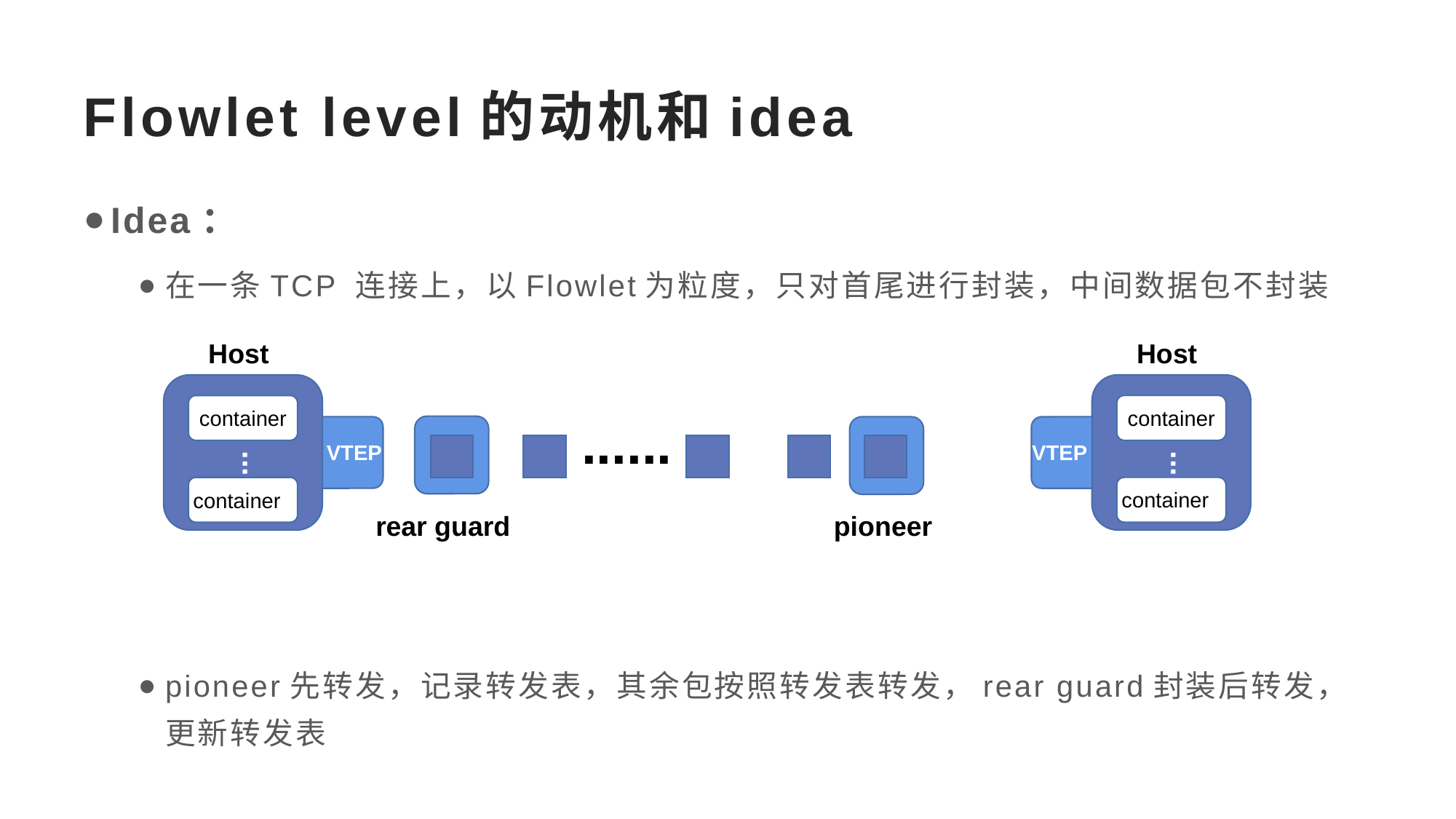

# Flowlet level的动机和idea
Idea：
在一条TCP 连接上，以Flowlet为粒度，只对首尾进行封装，中间数据包不封装

pioneer先转发，记录转发表，其余包按照转发表转发，rear guard封装后转发，更新转发表
Host
Host

container
container
......

 VTEP
 VTEP

...
...

container
container
rear guard
pioneer